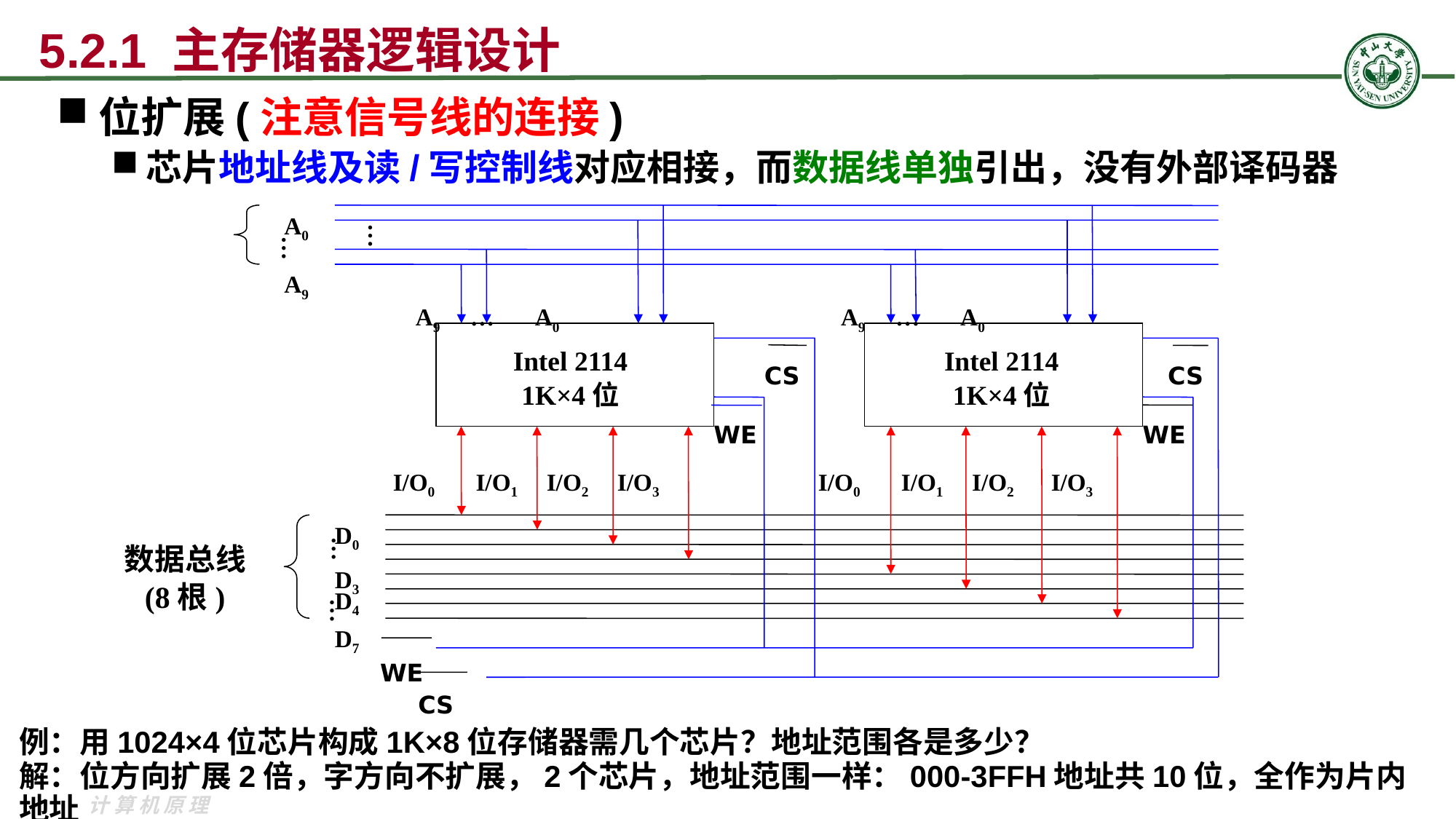

# 5.2.1 主存储器逻辑设计
位扩展(注意信号线的连接)
芯片地址线及读/写控制线对应相接，而数据线单独引出，没有外部译码器

A0

…
…
A9

A9     …       A0
A9     …       A0

Intel 2114
1K×4位

CS

Intel 2114
1K×4位

CS

WE

WE

I/O0
I/O1
I/O2
I/O3
I/O0
I/O1
I/O2
I/O3
D0

数据总线
(8根)
…
D3

D4

…
D7

WE

CS

例：用1024×4位芯片构成1K×8位存储器需几个芯片？地址范围各是多少？
解：位方向扩展2倍，字方向不扩展，2个芯片，地址范围一样：000-3FFH地址共10位，全作为片内地址